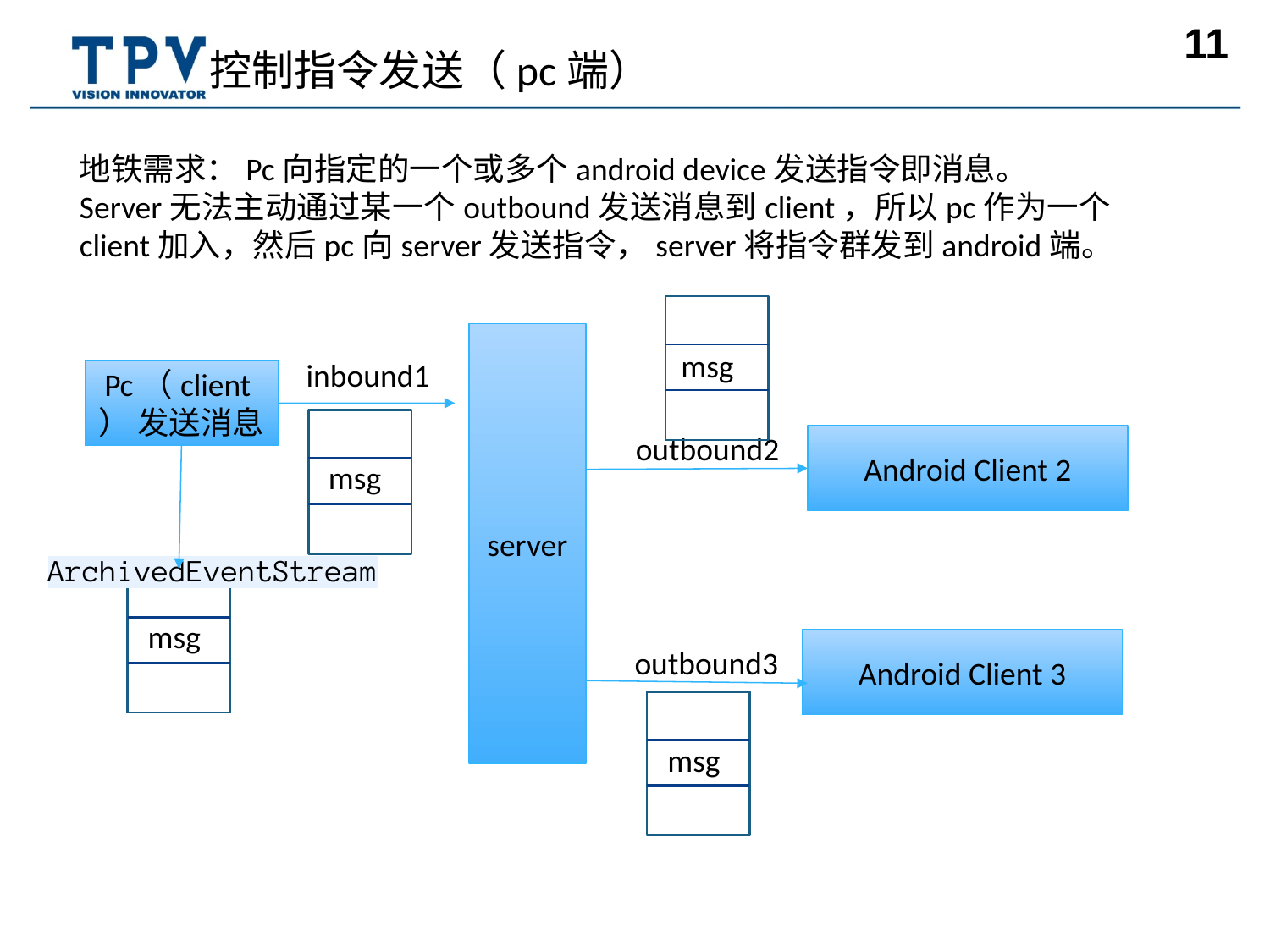

控制指令发送（pc端）
地铁需求：Pc向指定的一个或多个android device发送指令即消息。
Server无法主动通过某一个outbound发送消息到client，所以pc作为一个client加入，然后pc向server发送指令，server将指令群发到android端。

server
msg
inbound1
Pc（client） 发送消息

outbound2
Android Client 2
msg
ArchivedEventStream

msg
Android Client 3
outbound3

msg